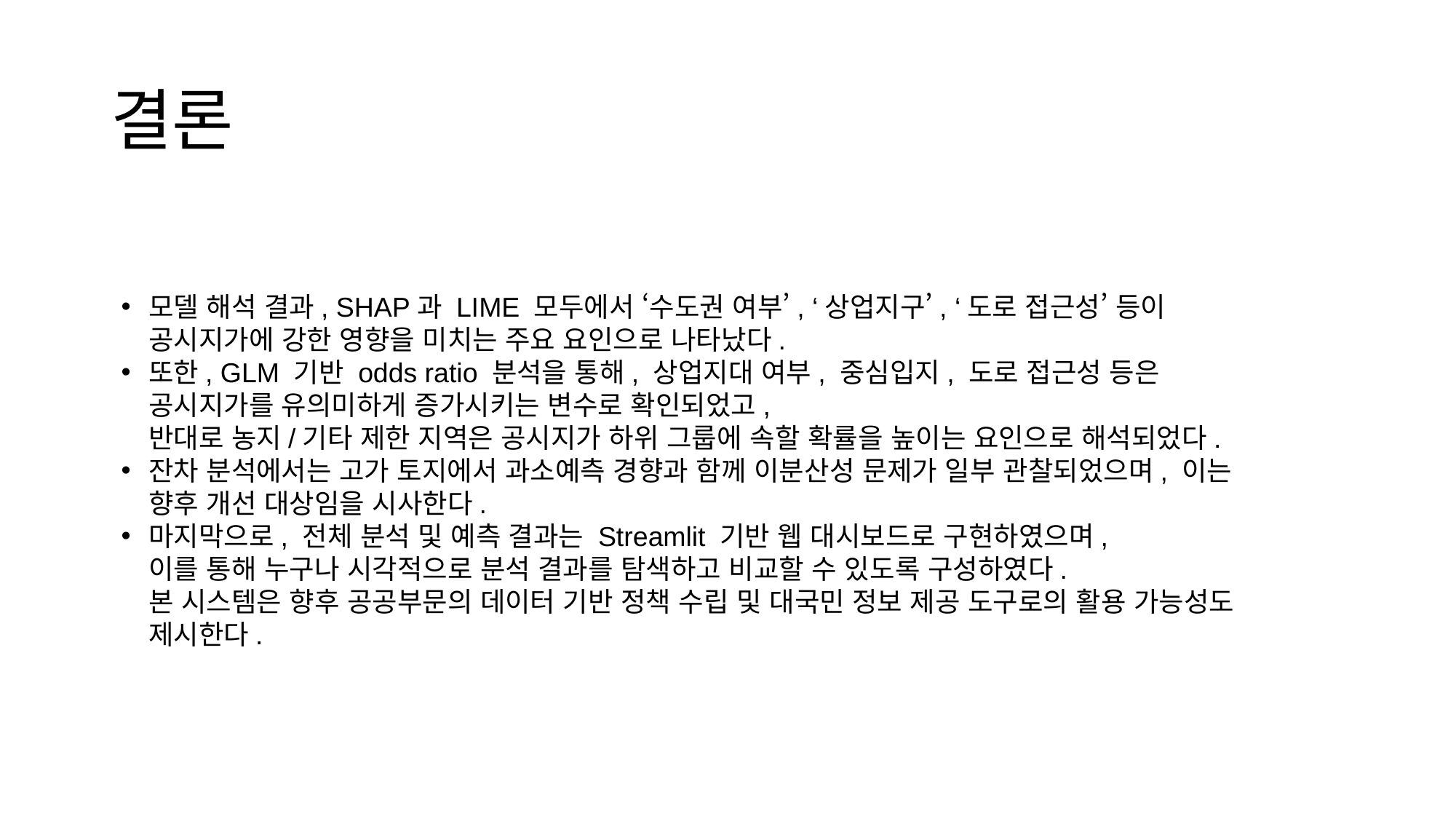

# 결론
모델 해석 결과, SHAP과 LIME 모두에서 ‘수도권 여부’, ‘상업지구’, ‘도로 접근성’ 등이 공시지가에 강한 영향을 미치는 주요 요인으로 나타났다.
또한, GLM 기반 odds ratio 분석을 통해, 상업지대 여부, 중심입지, 도로 접근성 등은 공시지가를 유의미하게 증가시키는 변수로 확인되었고,
반대로 농지/기타 제한 지역은 공시지가 하위 그룹에 속할 확률을 높이는 요인으로 해석되었다.
잔차 분석에서는 고가 토지에서 과소예측 경향과 함께 이분산성 문제가 일부 관찰되었으며, 이는 향후 개선 대상임을 시사한다.
마지막으로, 전체 분석 및 예측 결과는 Streamlit 기반 웹 대시보드로 구현하였으며,
이를 통해 누구나 시각적으로 분석 결과를 탐색하고 비교할 수 있도록 구성하였다.
본 시스템은 향후 공공부문의 데이터 기반 정책 수립 및 대국민 정보 제공 도구로의 활용 가능성도 제시한다.